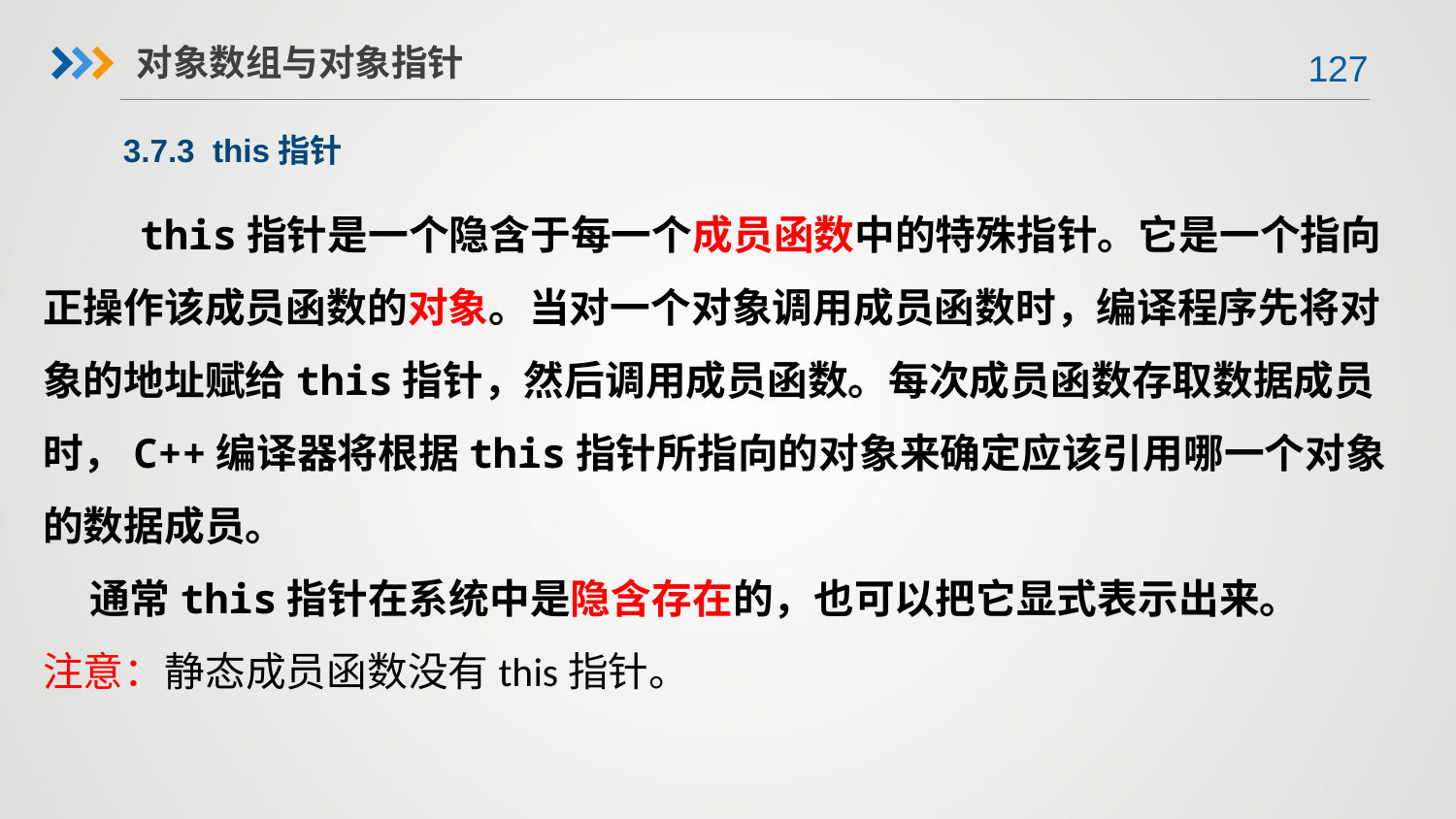

对象数组与对象指针
3.7.3  this指针
    this指针是一个隐含于每一个成员函数中的特殊指针。它是一个指向正操作该成员函数的对象。当对一个对象调用成员函数时，编译程序先将对象的地址赋给this指针，然后调用成员函数。每次成员函数存取数据成员时，C++编译器将根据this指针所指向的对象来确定应该引用哪一个对象的数据成员。
    通常this指针在系统中是隐含存在的，也可以把它显式表示出来。
注意：静态成员函数没有this指针。